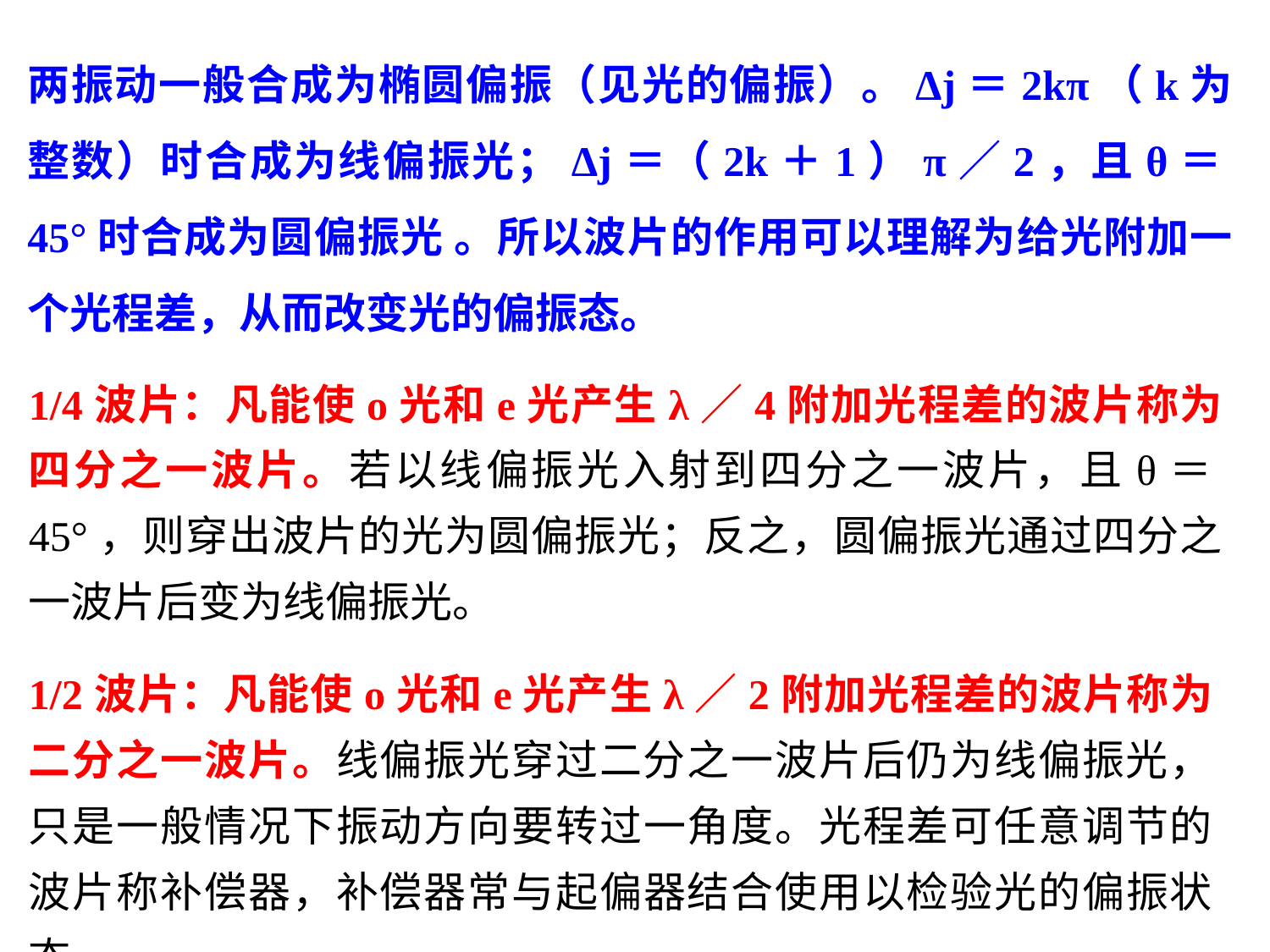

两振动一般合成为椭圆偏振（见光的偏振）。Δj＝2kπ（k为整数）时合成为线偏振光；Δj＝（2k＋1）π／2，且θ＝45°时合成为圆偏振光 。所以波片的作用可以理解为给光附加一个光程差，从而改变光的偏振态。
1/4波片：凡能使o光和e光产生λ／4附加光程差的波片称为四分之一波片。若以线偏振光入射到四分之一波片，且θ＝45°，则穿出波片的光为圆偏振光；反之，圆偏振光通过四分之一波片后变为线偏振光。
1/2波片：凡能使o光和e光产生λ／2附加光程差的波片称为二分之一波片。线偏振光穿过二分之一波片后仍为线偏振光，只是一般情况下振动方向要转过一角度。光程差可任意调节的波片称补偿器，补偿器常与起偏器结合使用以检验光的偏振状态